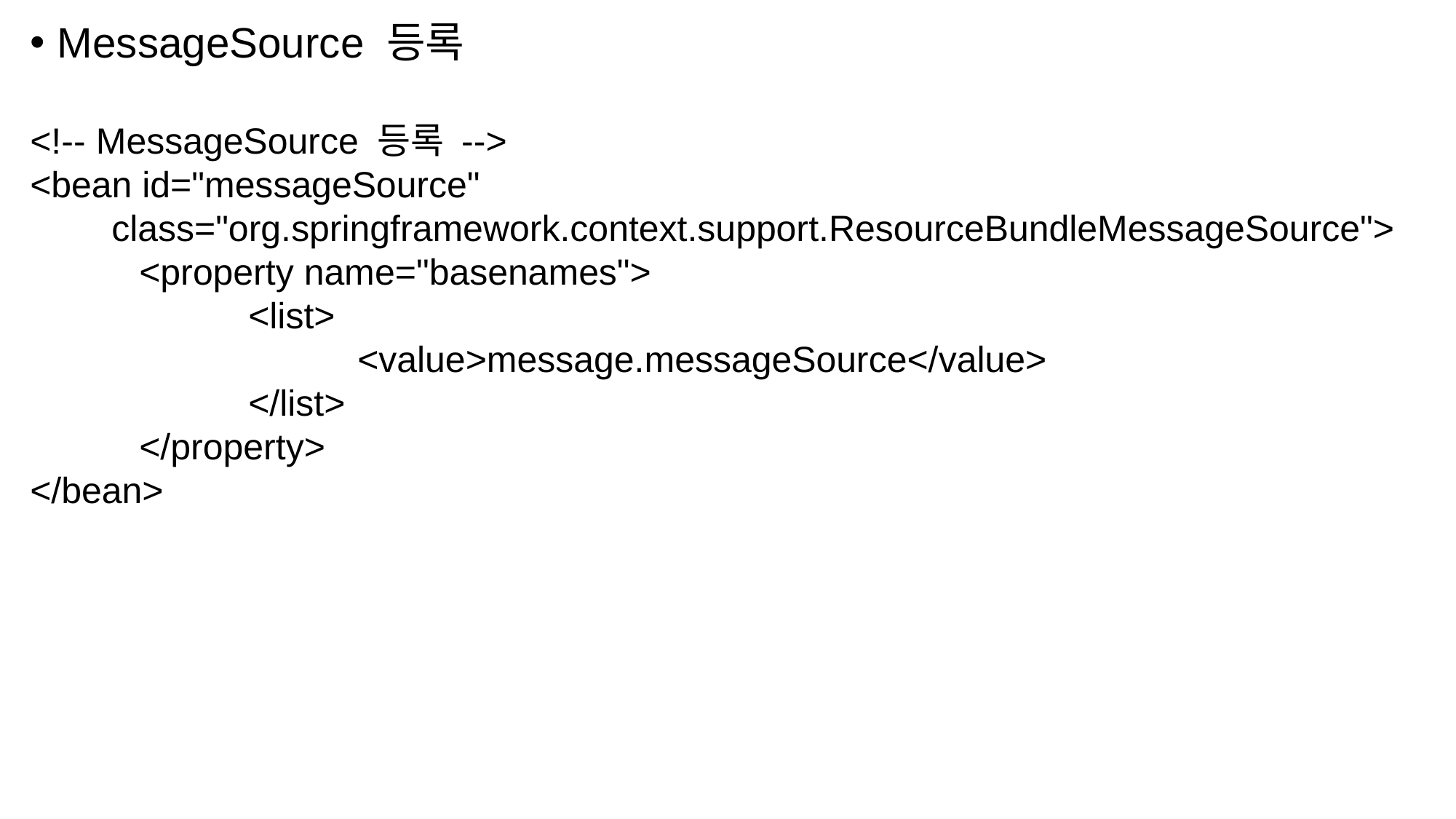

MessageSource 등록
<!-- MessageSource 등록 -->
<bean id="messageSource"
        class="org.springframework.context.support.ResourceBundleMessageSource">
	<property name="basenames">
        		<list>
                		<value>message.messageSource</value>
            	</list>
        	</property>
</bean>